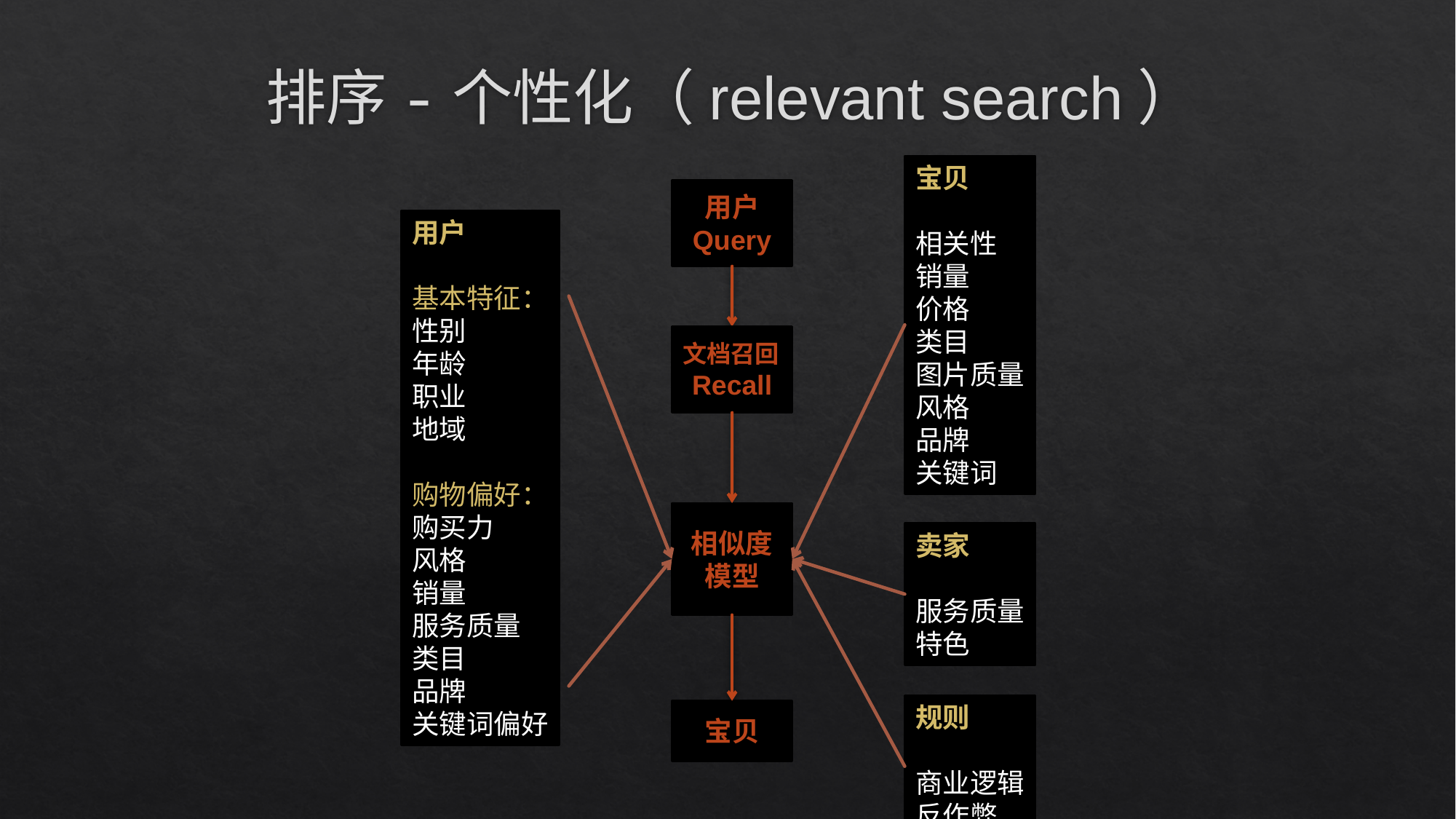

# 排序-个性化（relevant search）
宝贝

相关性
销量
价格
类目
图片质量
风格
品牌
关键词
用户
Query
用户

基本特征：
性别
年龄
职业
地域

购物偏好：
购买力
风格
销量
服务质量
类目
品牌
关键词偏好
文档召回Recall
相似度模型
卖家

服务质量
特色
规则

商业逻辑
反作弊
宝贝